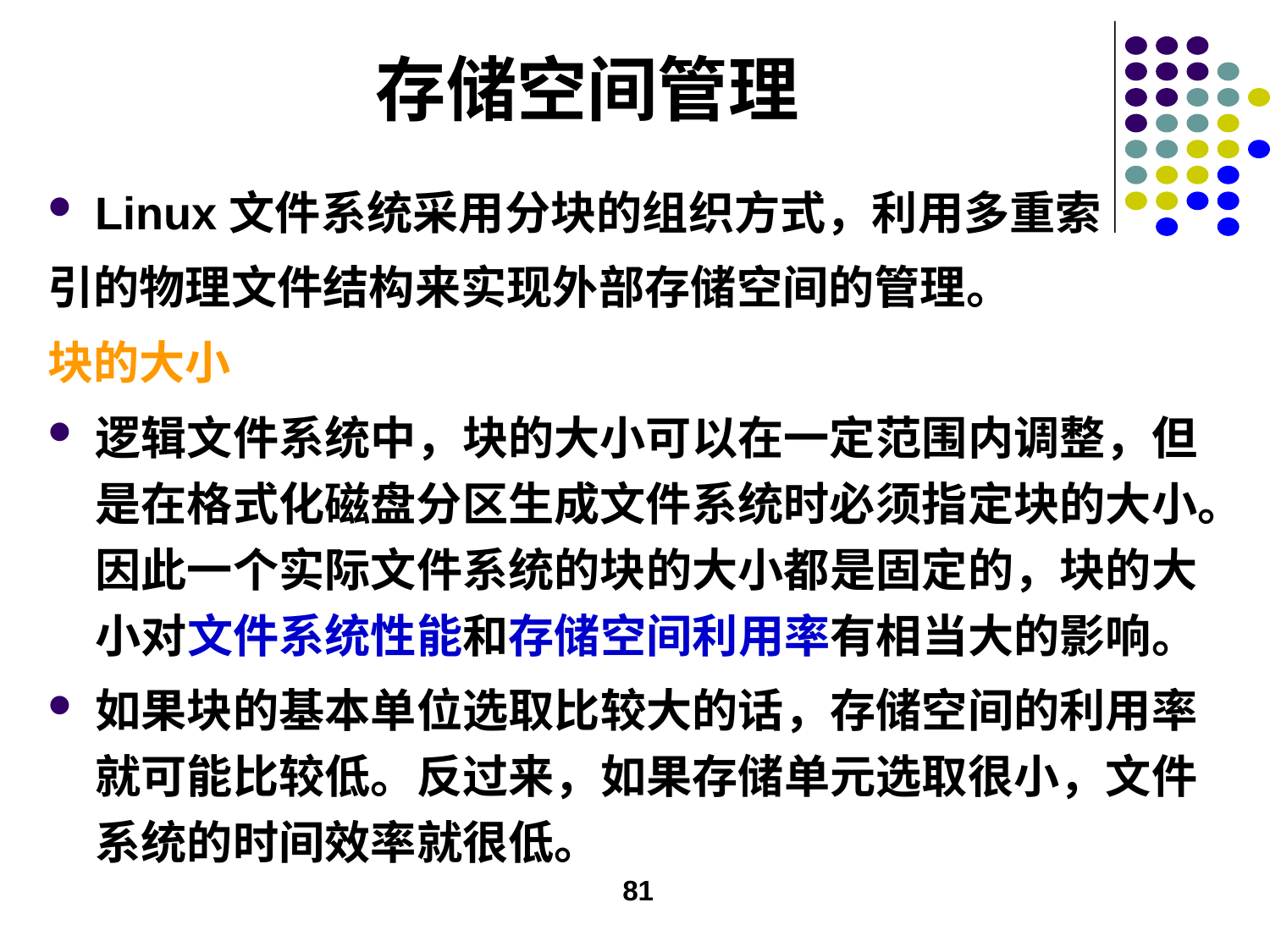

# 存储空间管理
Linux文件系统采用分块的组织方式，利用多重索
引的物理文件结构来实现外部存储空间的管理。
块的大小
逻辑文件系统中，块的大小可以在一定范围内调整，但是在格式化磁盘分区生成文件系统时必须指定块的大小。因此一个实际文件系统的块的大小都是固定的，块的大小对文件系统性能和存储空间利用率有相当大的影响。
如果块的基本单位选取比较大的话，存储空间的利用率就可能比较低。反过来，如果存储单元选取很小，文件系统的时间效率就很低。

81